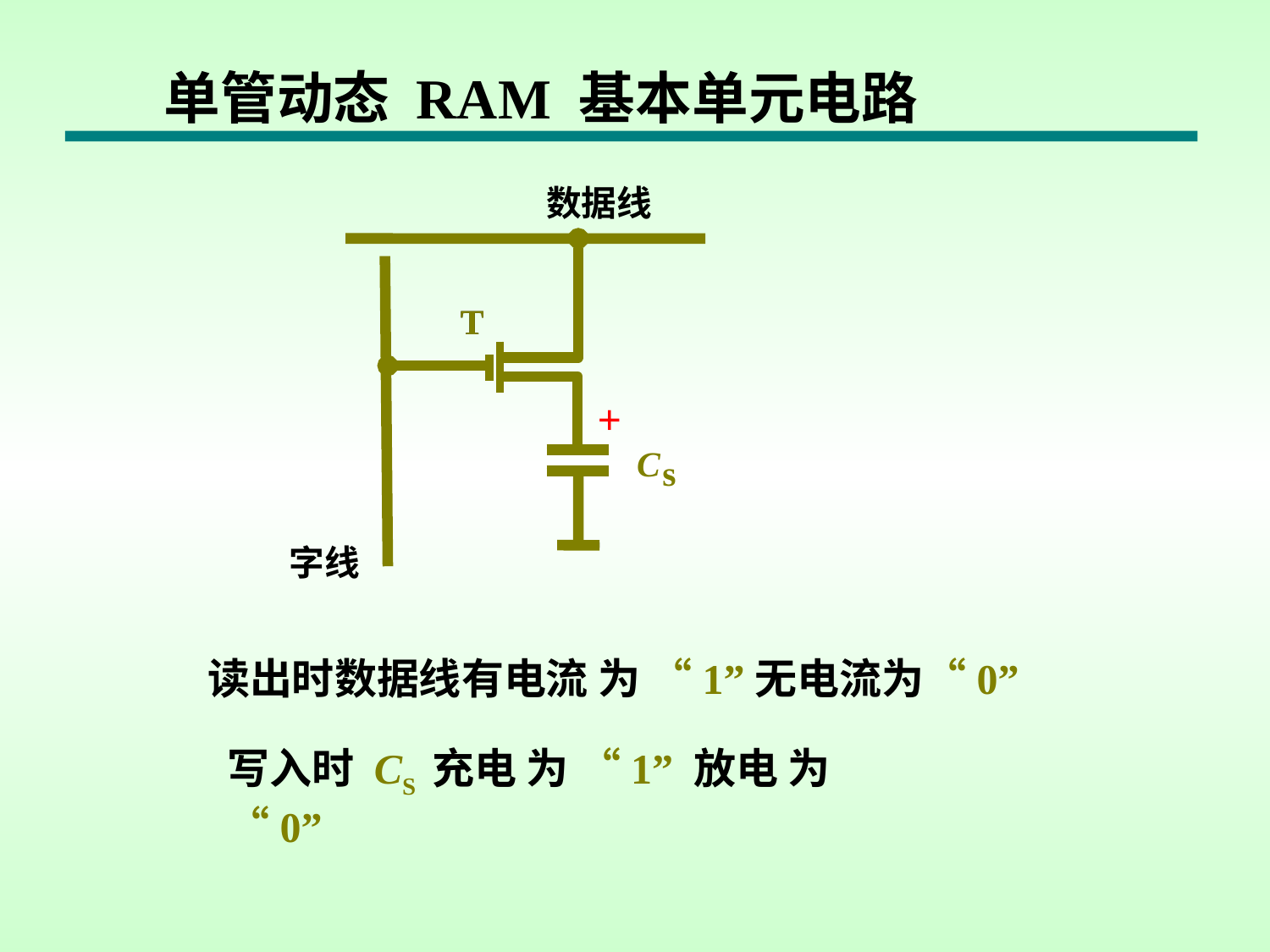

单管动态 RAM 基本单元电路
数据线

T
T

+
C
s

字线

读出时数据线有电流 为 “1”无电流为“0”
写入时 CS 充电 为 “1” 放电 为 “0”